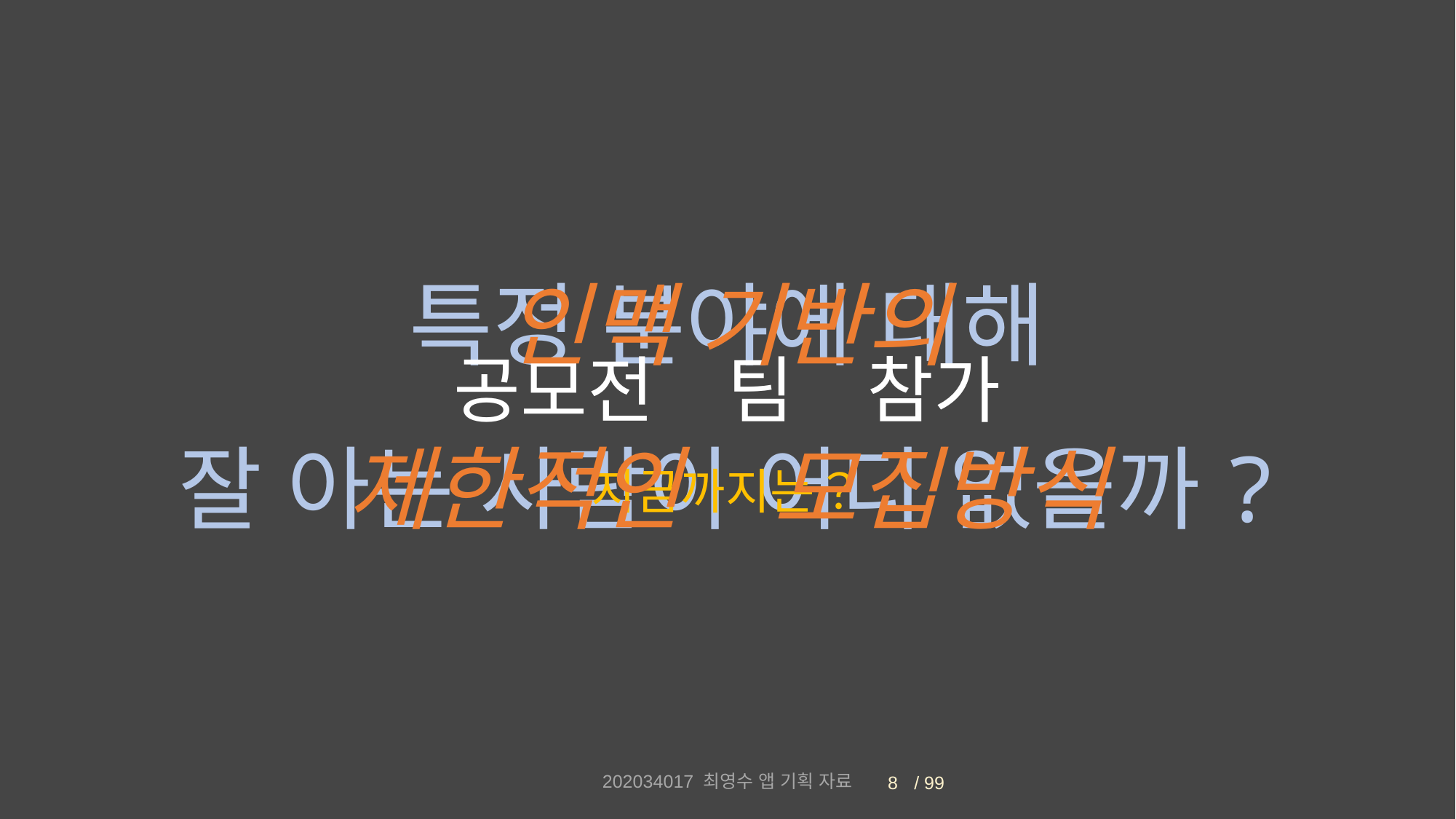

# 공모전　팀　참가 지금까지는？
특정 분야에 대해
잘 아는 사람이 어디 없을까?
인맥 기반의
제한적인　모집방식
202034017 최영수 앱 기획 자료
8